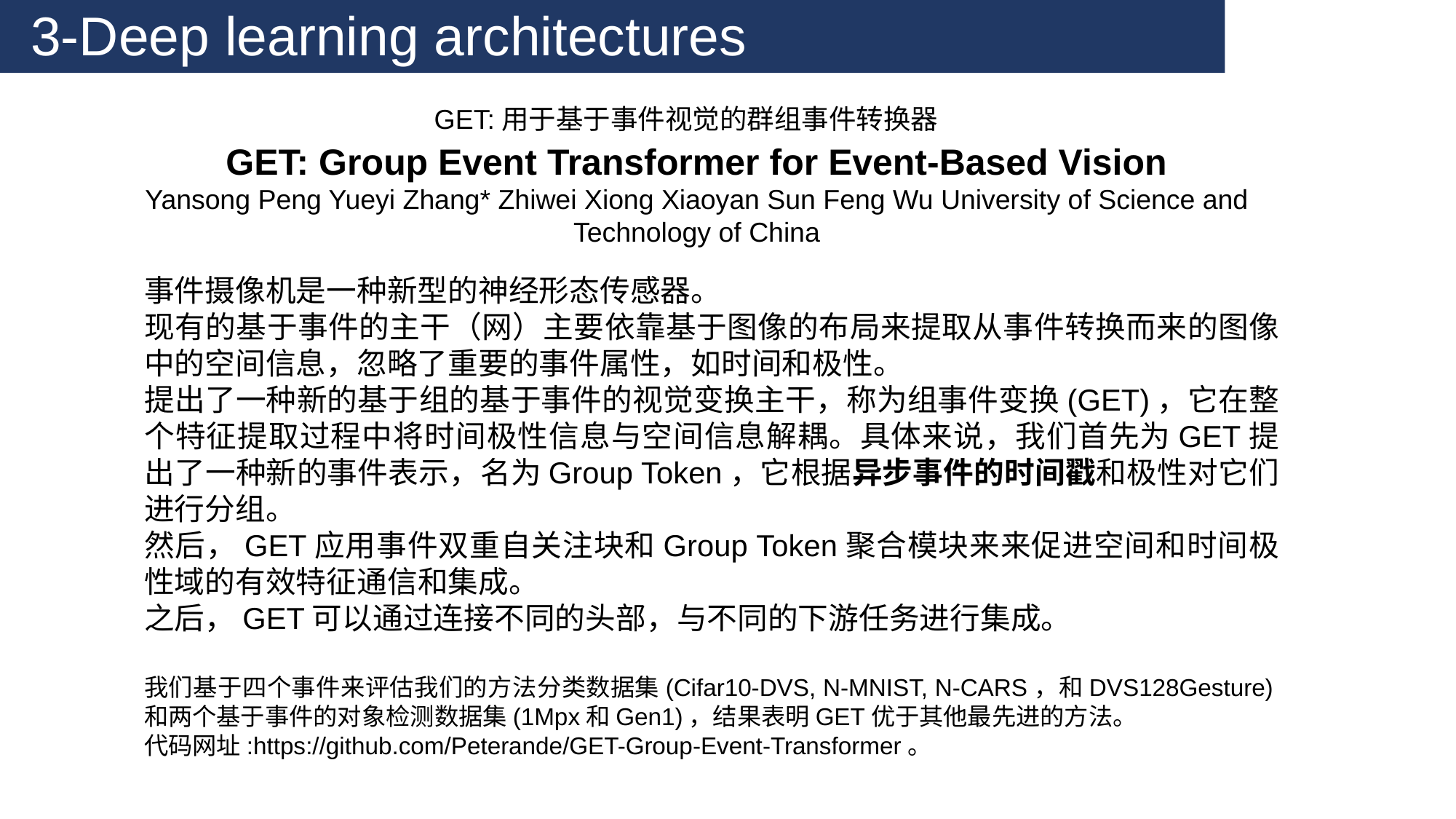

3-Deep learning architectures
GET:用于基于事件视觉的群组事件转换器
GET: Group Event Transformer for Event-Based Vision
Yansong Peng Yueyi Zhang* Zhiwei Xiong Xiaoyan Sun Feng Wu University of Science and Technology of China
事件摄像机是一种新型的神经形态传感器。
现有的基于事件的主干（网）主要依靠基于图像的布局来提取从事件转换而来的图像中的空间信息，忽略了重要的事件属性，如时间和极性。
提出了一种新的基于组的基于事件的视觉变换主干，称为组事件变换(GET)，它在整个特征提取过程中将时间极性信息与空间信息解耦。具体来说，我们首先为GET提出了一种新的事件表示，名为Group Token，它根据异步事件的时间戳和极性对它们进行分组。
然后，GET应用事件双重自关注块和Group Token聚合模块来来促进空间和时间极性域的有效特征通信和集成。
之后，GET可以通过连接不同的头部，与不同的下游任务进行集成。

我们基于四个事件来评估我们的方法分类数据集(Cifar10-DVS, N-MNIST, N-CARS，和DVS128Gesture)和两个基于事件的对象检测数据集(1Mpx和Gen1)，结果表明GET优于其他最先进的方法。
代码网址:https://github.com/Peterande/GET-Group-Event-Transformer。